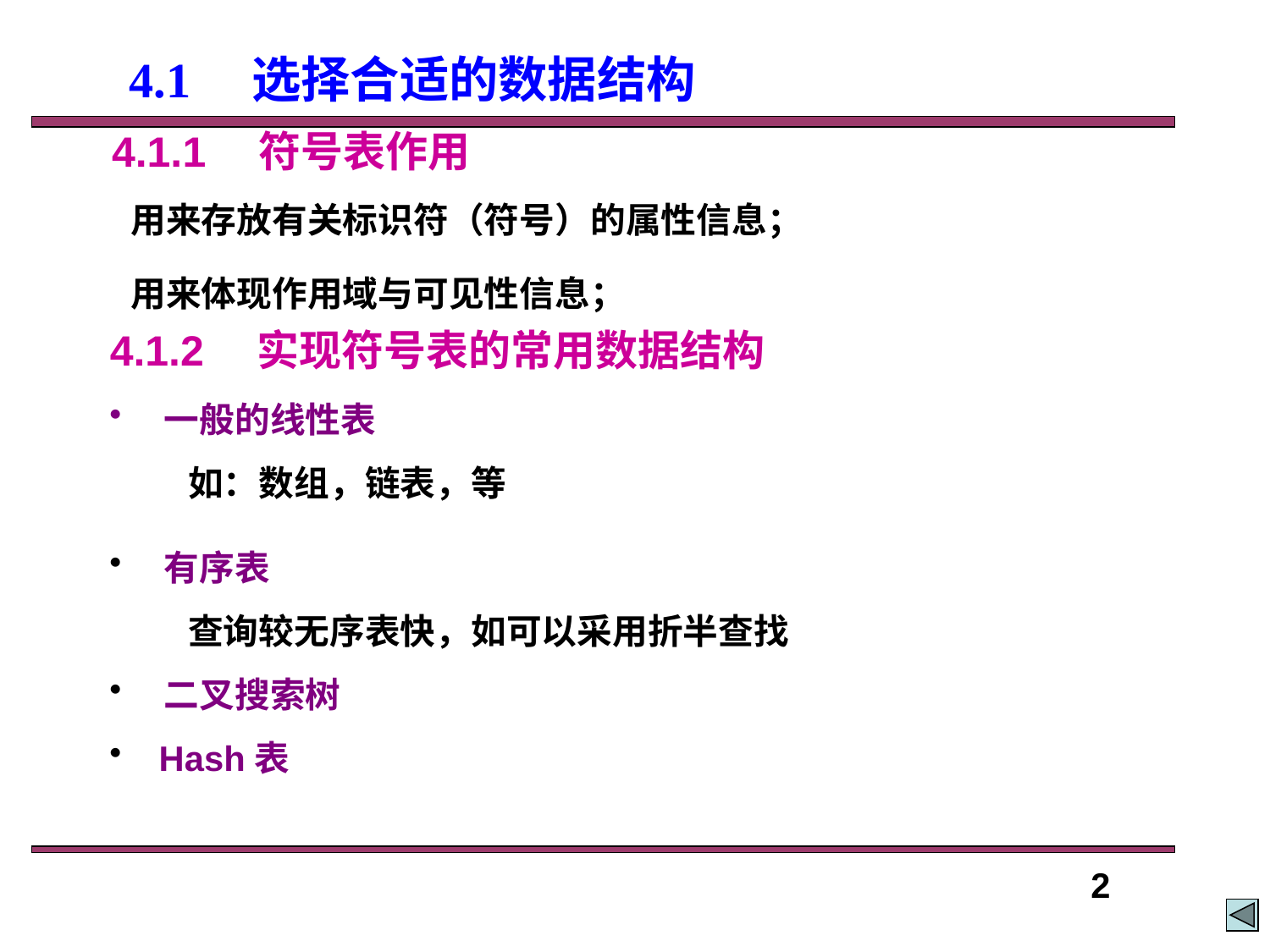

# 4.1　选择合适的数据结构
4.1.1　符号表作用
用来存放有关标识符（符号）的属性信息；
用来体现作用域与可见性信息；
4.1.2　实现符号表的常用数据结构

  一般的线性表
     如：数组，链表，等
  有序表
     查询较无序表快，如可以采用折半查找
  二叉搜索树
  Hash表
2